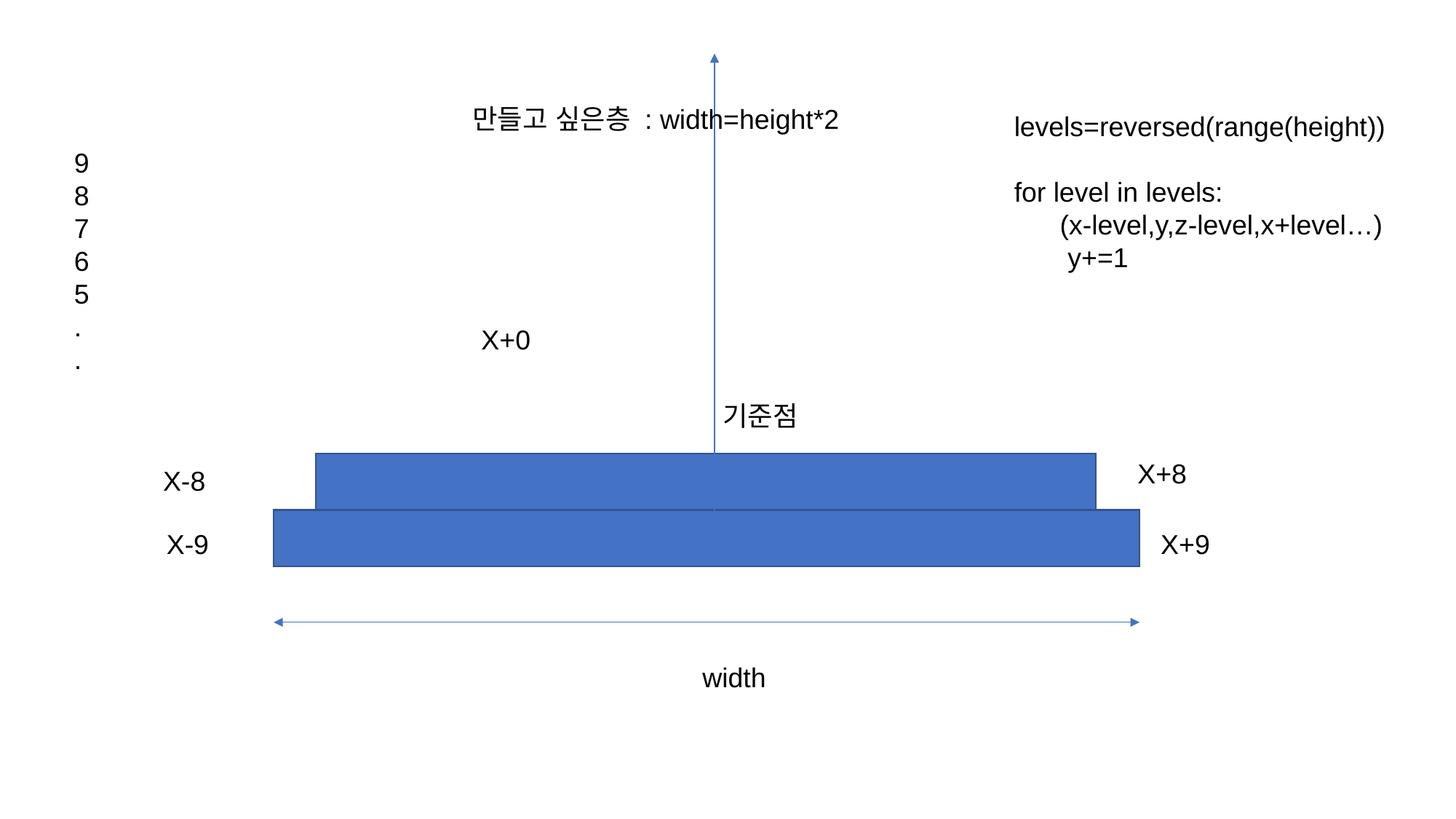

만들고 싶은층 : width=height*2
levels=reversed(range(height))

for level in levels:
      (x-level,y,z-level,x+level…)
       y+=1
9
8
7
6
5
.
.
X+0
기준점
X+8

X-8

X-9
X+9
width